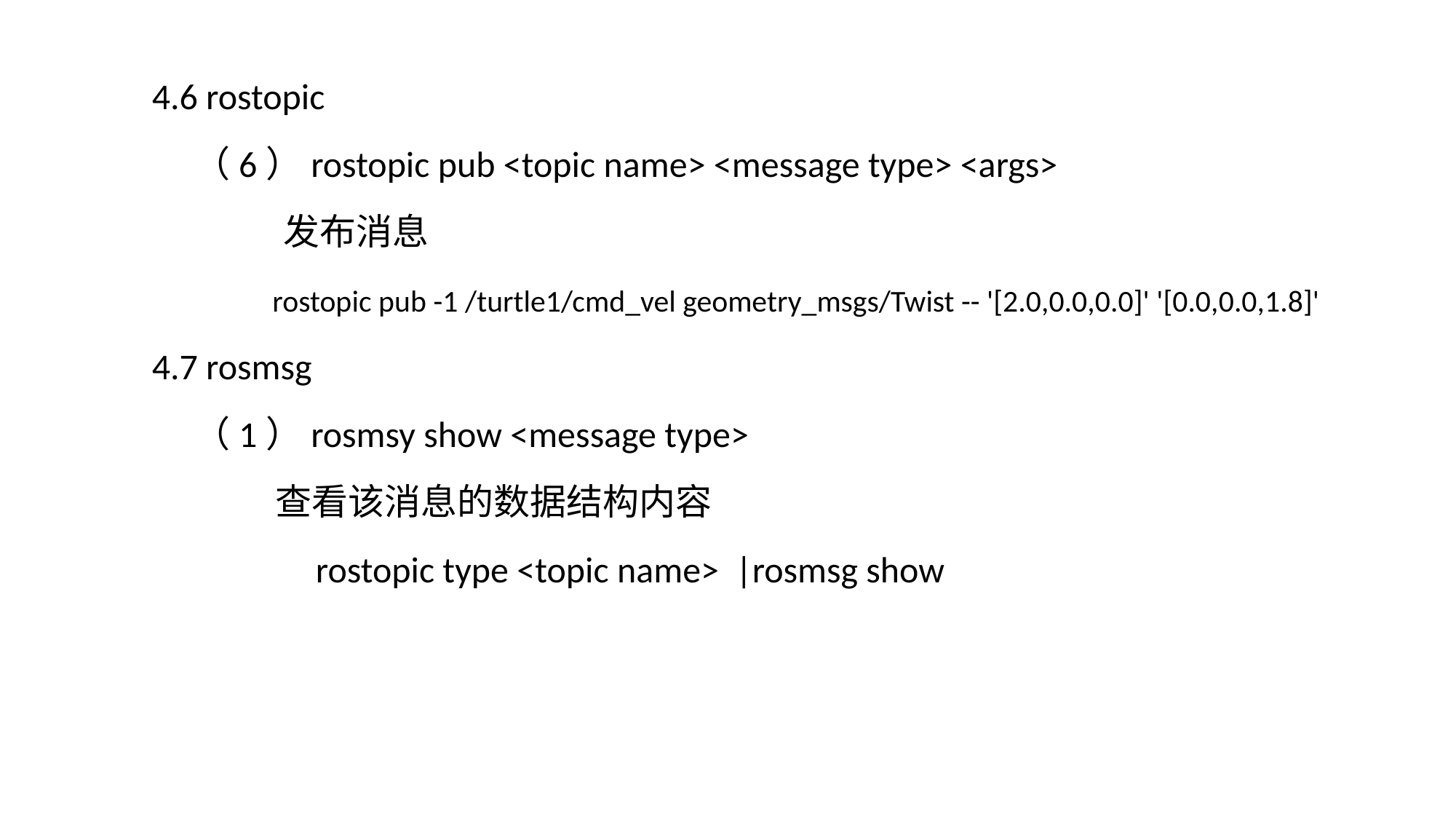

4.6 rostopic
    （6）rostopic pub <topic name> <message type> <args>
               发布消息
               rostopic pub -1 /turtle1/cmd_vel geometry_msgs/Twist -- '[2.0,0.0,0.0]' '[0.0,0.0,1.8]'
4.7 rosmsg
    （1）rosmsy show <message type>
              查看该消息的数据结构内容
                    rostopic type <topic name>  |rosmsg show